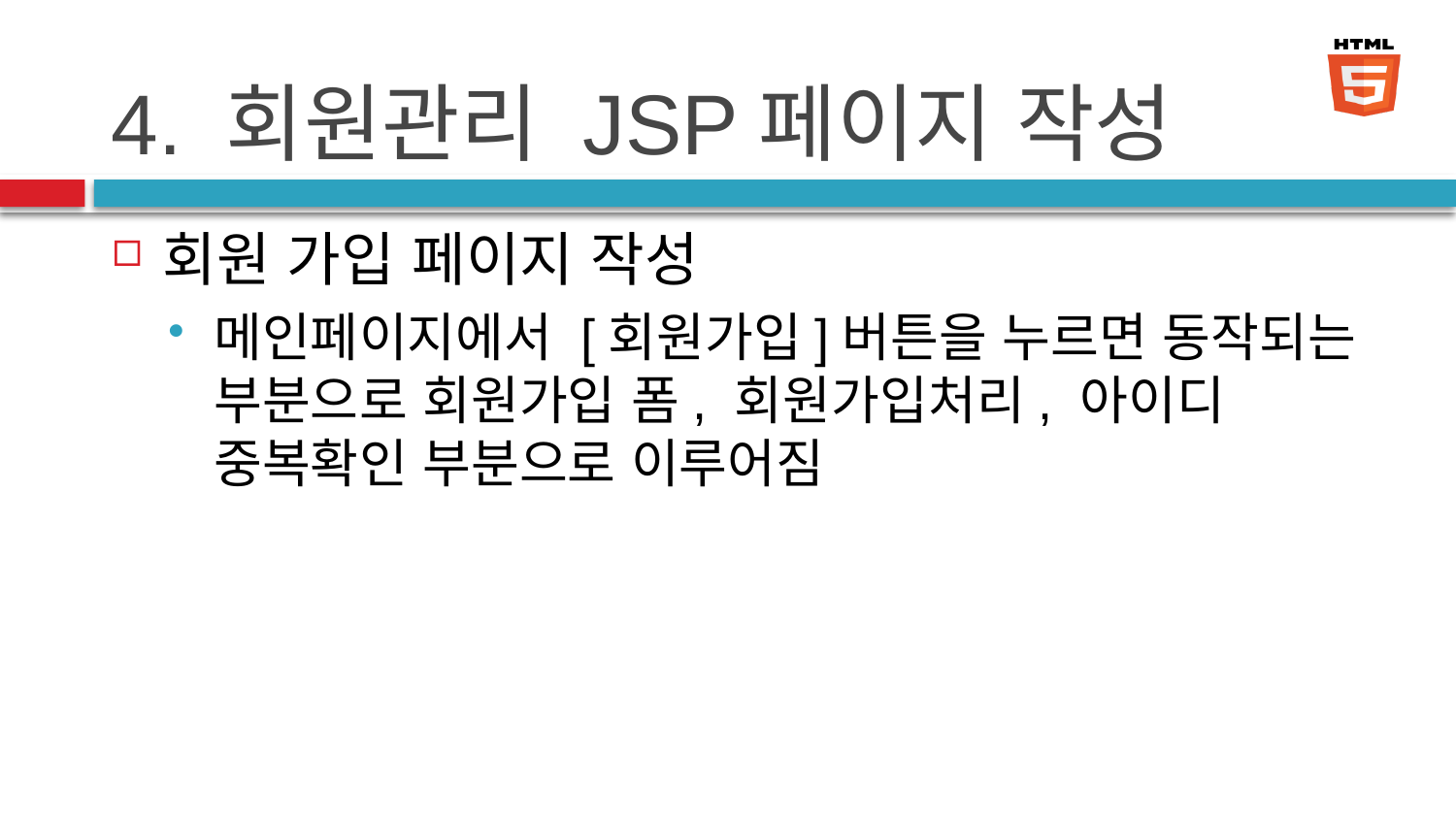

# 4. 회원관리 JSP페이지 작성
회원 가입 페이지 작성
메인페이지에서 [회원가입]버튼을 누르면 동작되는 부분으로 회원가입 폼, 회원가입처리, 아이디 중복확인 부분으로 이루어짐